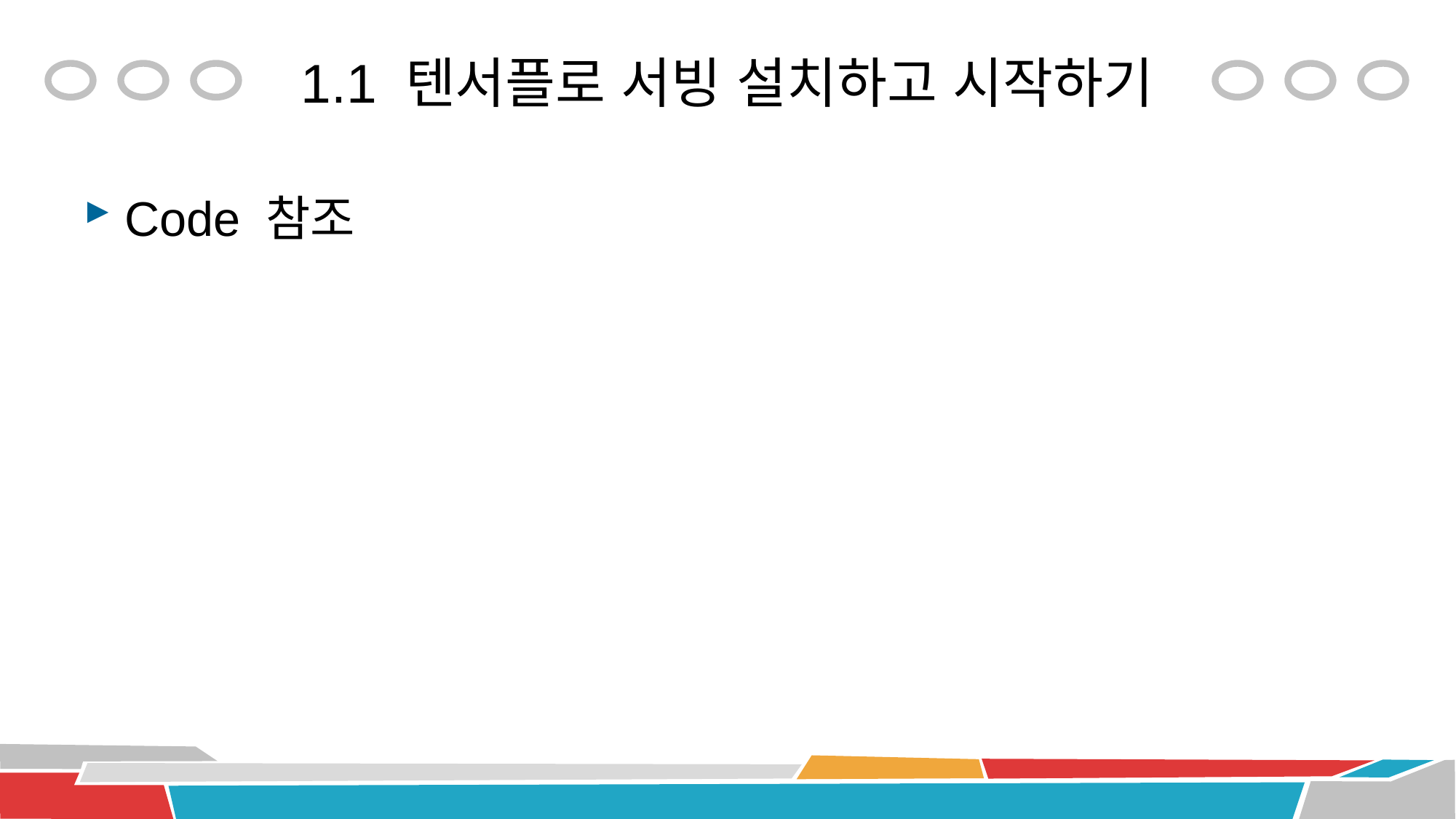

# 1.1 텐서플로 서빙 설치하고 시작하기
Code 참조